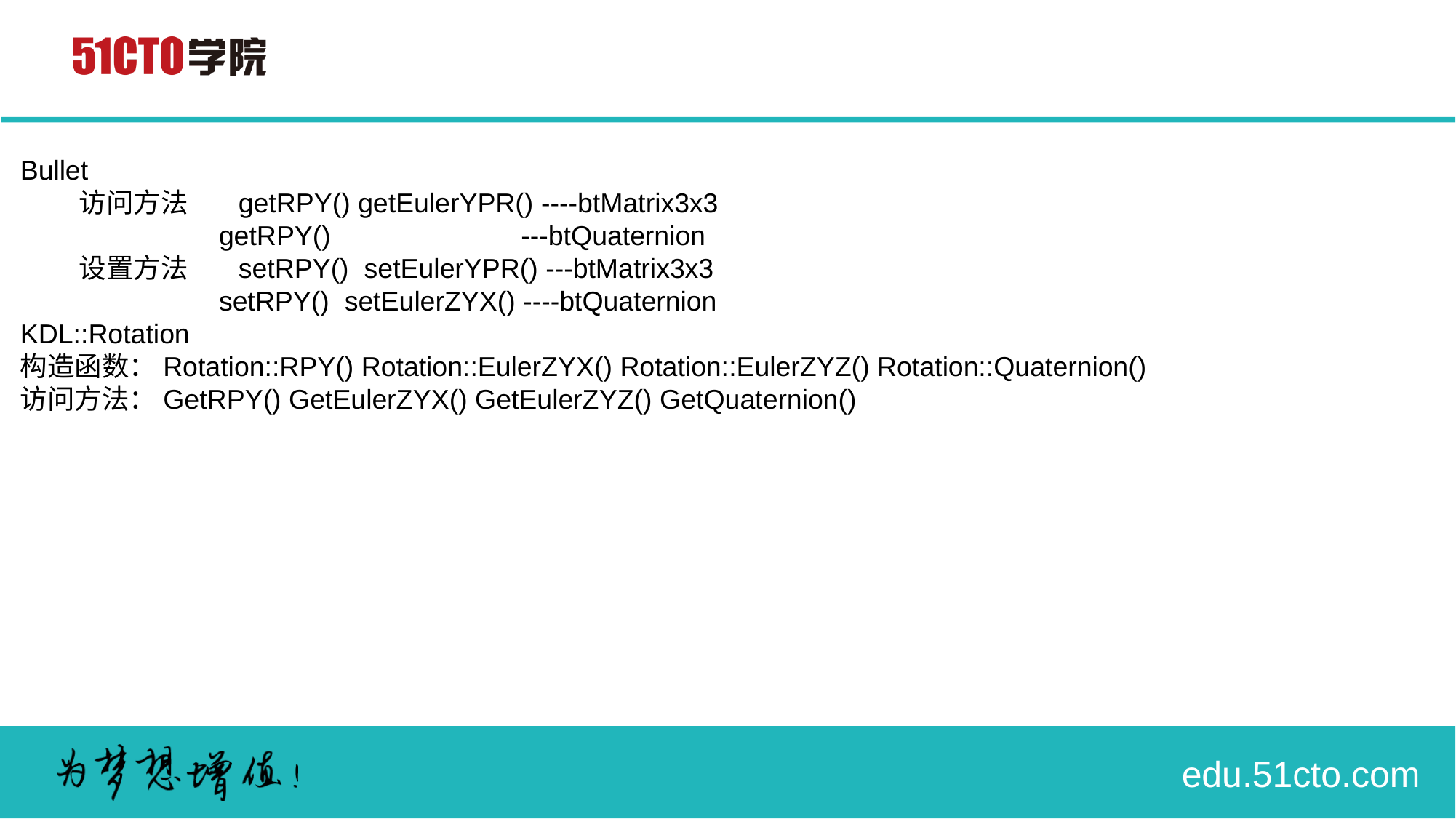

Bullet
      访问方法     getRPY() getEulerYPR() ----btMatrix3x3
                          getRPY()                         ---btQuaternion
      设置方法     setRPY()  setEulerYPR() ---btMatrix3x3
                          setRPY()  setEulerZYX() ----btQuaternion
KDL::Rotation
构造函数：Rotation::RPY() Rotation::EulerZYX() Rotation::EulerZYZ() Rotation::Quaternion()
访问方法：GetRPY() GetEulerZYX() GetEulerZYZ() GetQuaternion()